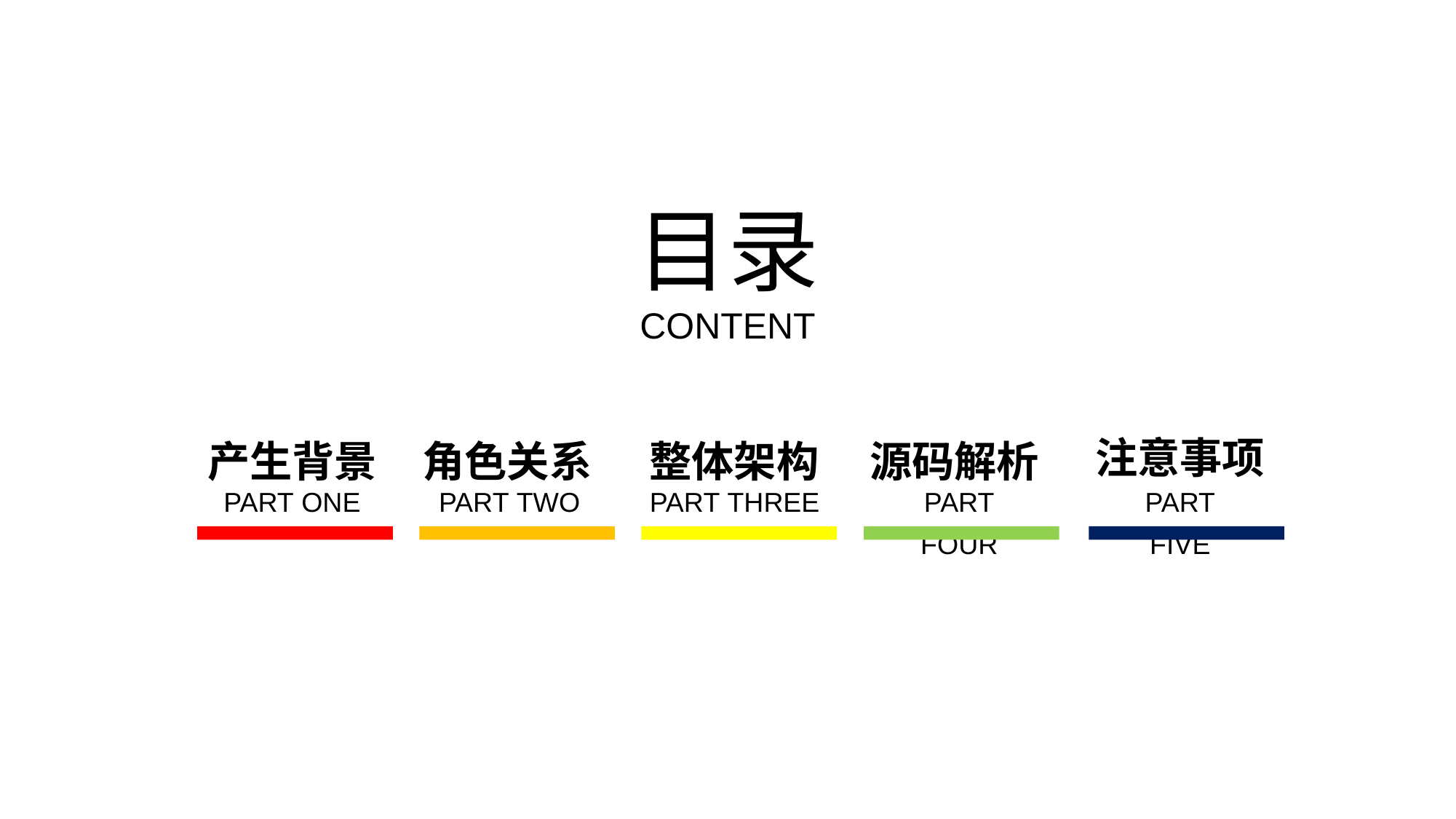

目录
CONTENT
注意事项
产生背景
角色关系
整体架构
源码解析
PART ONE
PART TWO
PART THREE
PART FOUR
PART FIVE